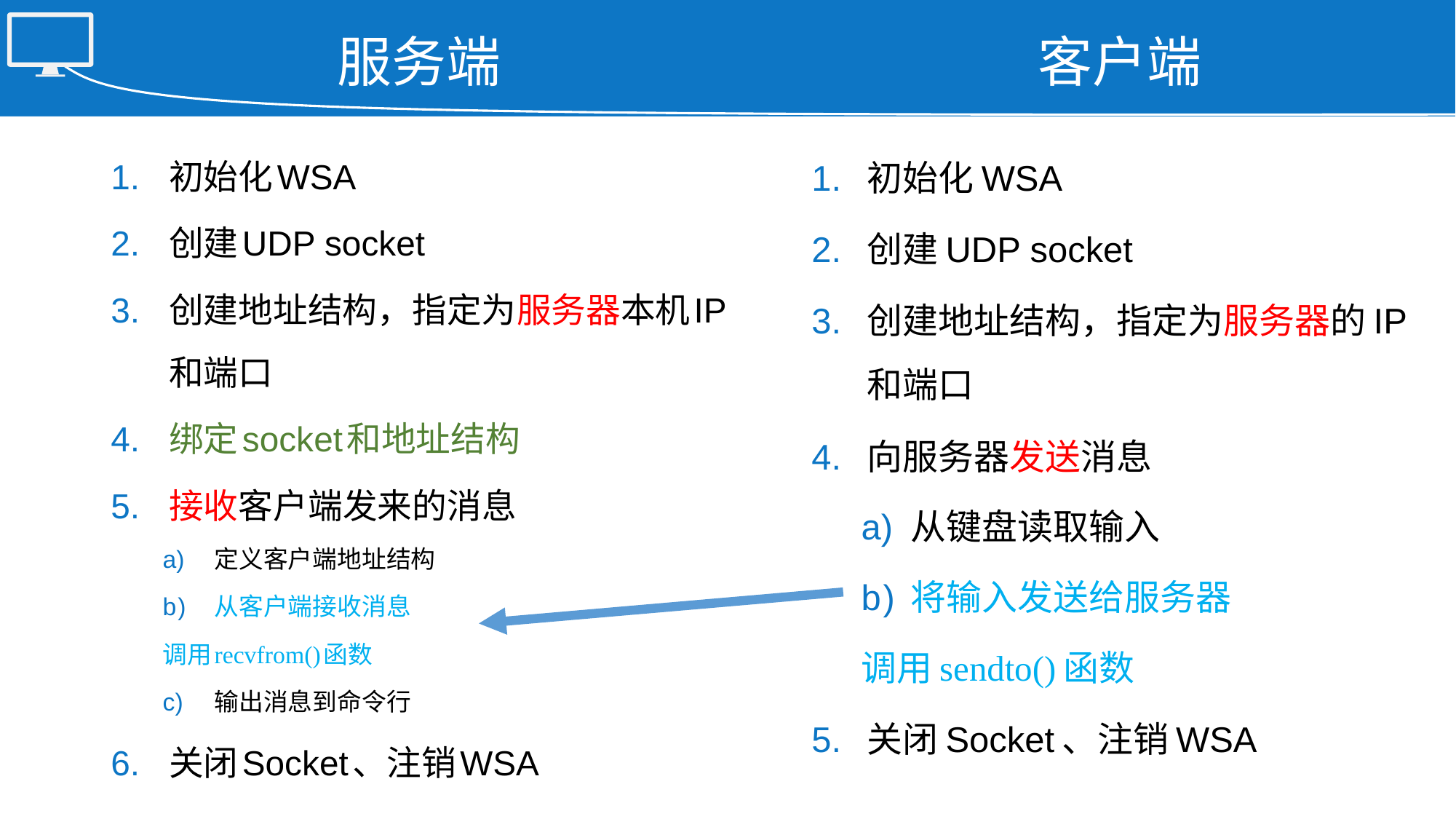

# 服务端
客户端
初始化WSA
创建UDP socket
创建地址结构，指定为服务器本机IP和端口
绑定socket和地址结构
接收客户端发来的消息
定义客户端地址结构
从客户端接收消息
	调用recvfrom()函数
输出消息到命令行
关闭Socket、注销WSA
初始化WSA
创建UDP socket
创建地址结构，指定为服务器的IP和端口
向服务器发送消息
从键盘读取输入
将输入发送给服务器
	调用sendto()函数
关闭Socket、注销WSA